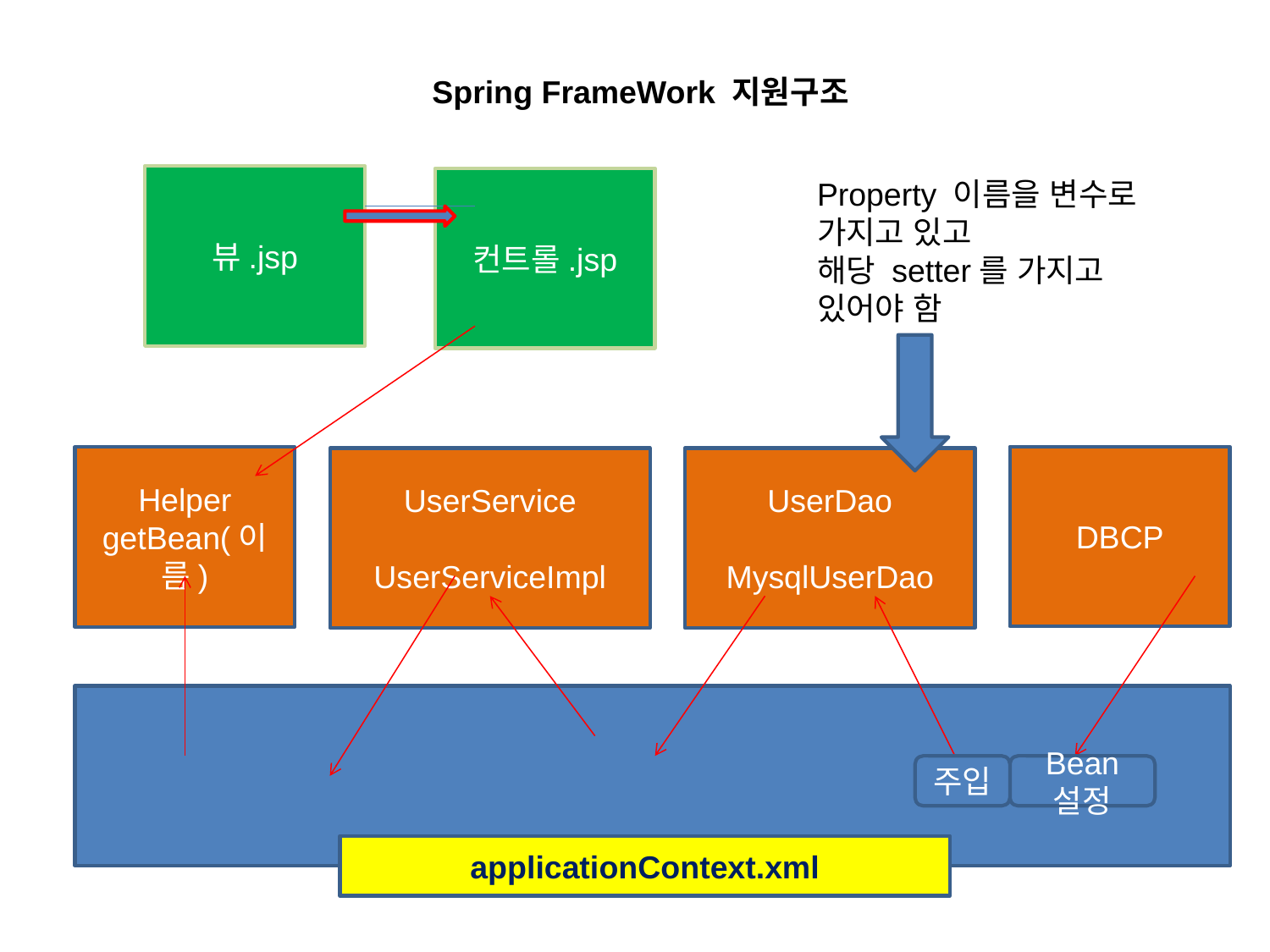

Spring FrameWork 지원구조
뷰.jsp
컨트롤.jsp
Property 이름을 변수로
가지고 있고
해당 setter를 가지고
있어야 함

DBCP
Helper
getBean(이름)
UserService

UserServiceImpl
UserDao

MysqlUserDao

주입
Bean
설정
applicationContext.xml